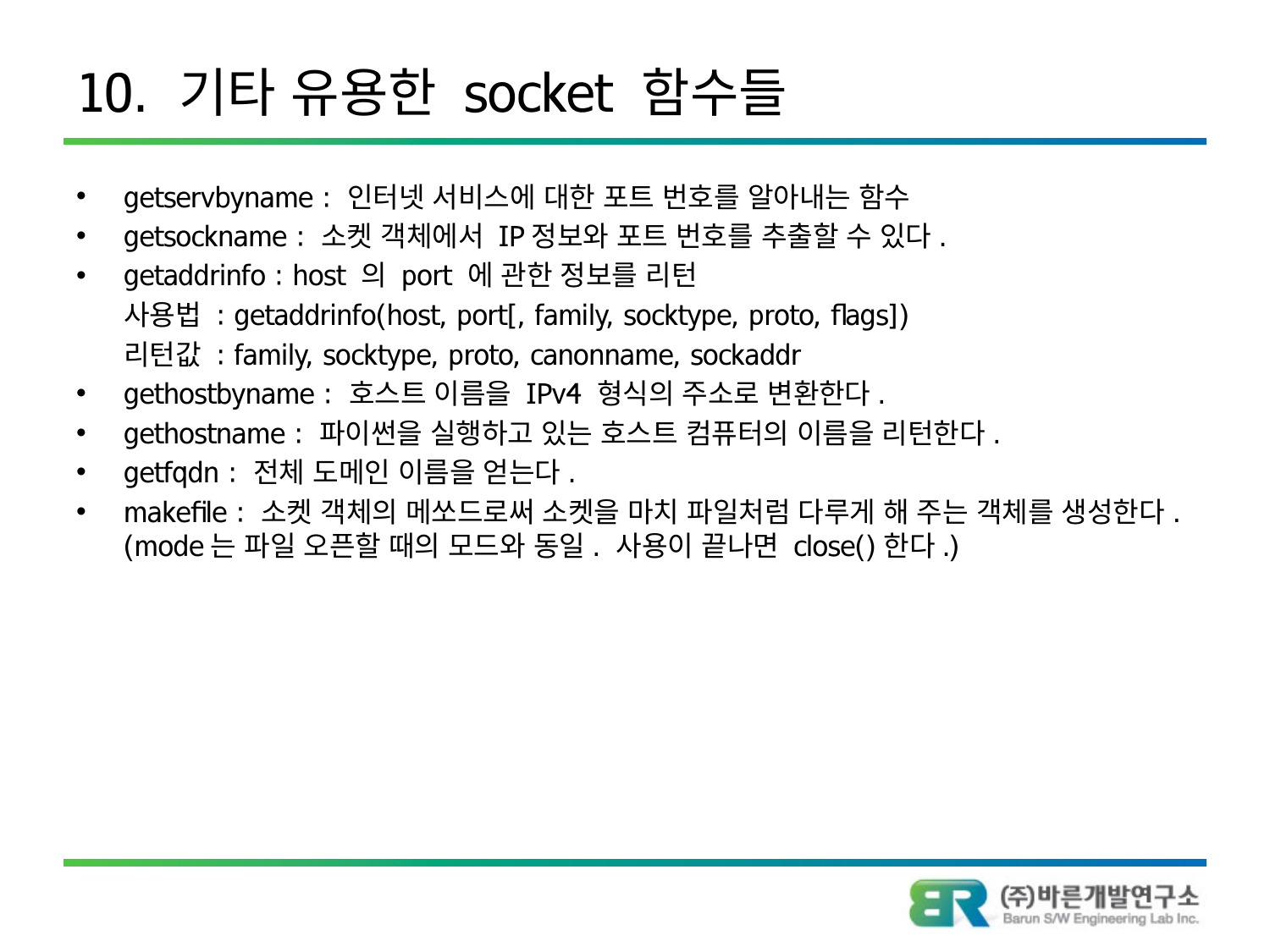

# 10. 기타 유용한 socket 함수들
getservbyname : 인터넷 서비스에 대한 포트 번호를 알아내는 함수
getsockname : 소켓 객체에서 IP정보와 포트 번호를 추출할 수 있다.
getaddrinfo : host 의 port 에 관한 정보를 리턴
	사용법 : getaddrinfo(host, port[, family, socktype, proto, flags])
	리턴값 : family, socktype, proto, canonname, sockaddr
gethostbyname : 호스트 이름을 IPv4 형식의 주소로 변환한다.
gethostname : 파이썬을 실행하고 있는 호스트 컴퓨터의 이름을 리턴한다.
getfqdn : 전체 도메인 이름을 얻는다.
makefile : 소켓 객체의 메쏘드로써 소켓을 마치 파일처럼 다루게 해 주는 객체를 생성한다. (mode는 파일 오픈할 때의 모드와 동일. 사용이 끝나면 close()한다.)